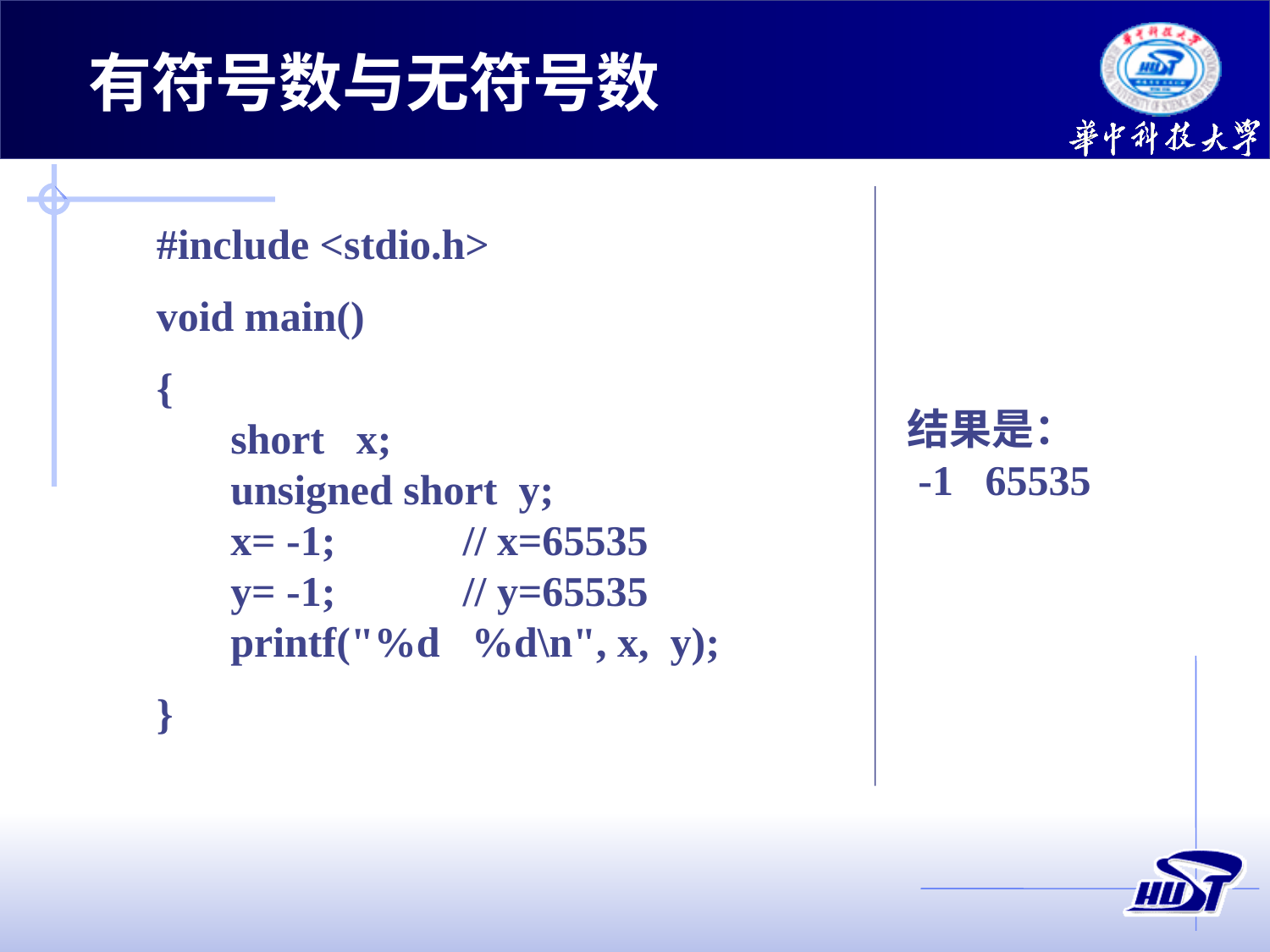

有符号数与无符号数

结果是：
 -1   65535
#include <stdio.h>
void main()
{
       short   x;
       unsigned short  y;
       x= -1;            // x=65535
       y= -1;            // y=65535
       printf("%d   %d\n", x,  y);
}